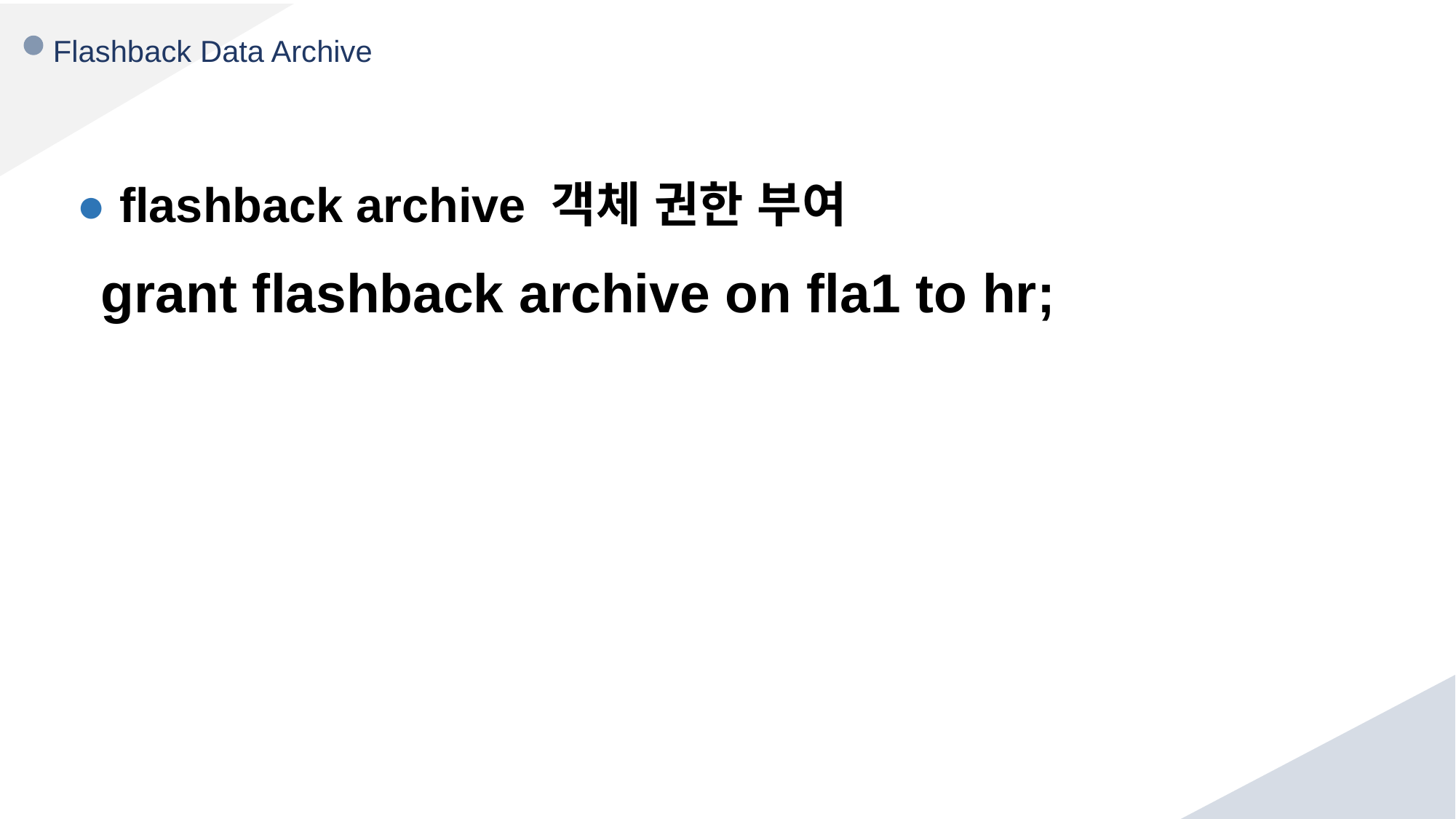

Flashback Data Archive

● flashback archive 객체 권한 부여
grant flashback archive on fla1 to hr;